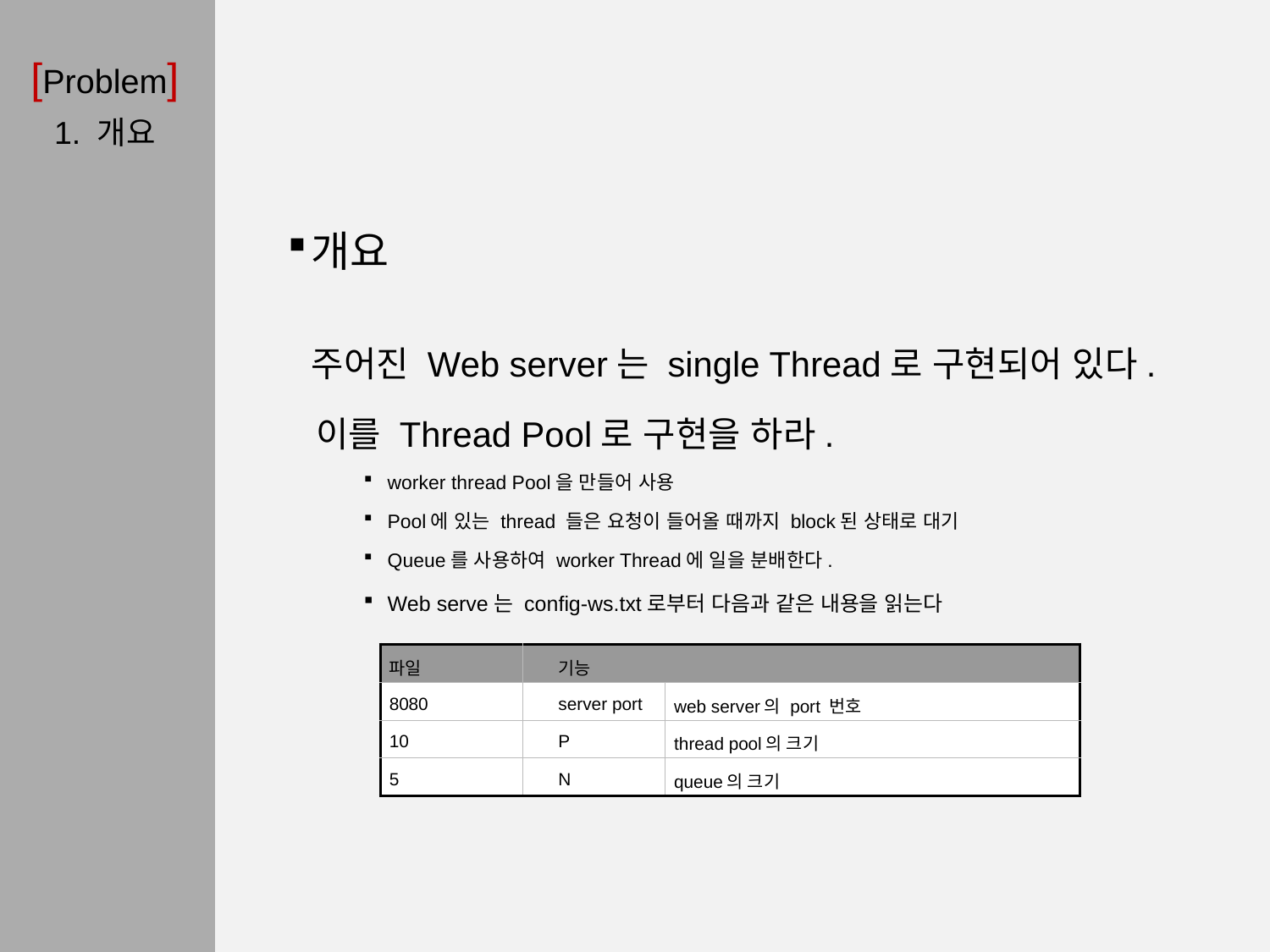

# [Problem]
개요
주어진 Web server는 single Thread로 구현되어 있다.
  이를 Thread Pool로 구현을 하라.
worker thread Pool을 만들어 사용
Pool에 있는 thread 들은 요청이 들어올 때까지 block된 상태로 대기
Queue를 사용하여 worker Thread에 일을 분배한다.
Web serve는 config-ws.txt로부터 다음과 같은 내용을 읽는다
1. 개요
| 파일 | 기능 |  |
| --- | --- | --- |
| 8080 | server port | web server의 port 번호 |
| 10 | P | thread pool의 크기 |
| 5 | N | queue의 크기 |

3